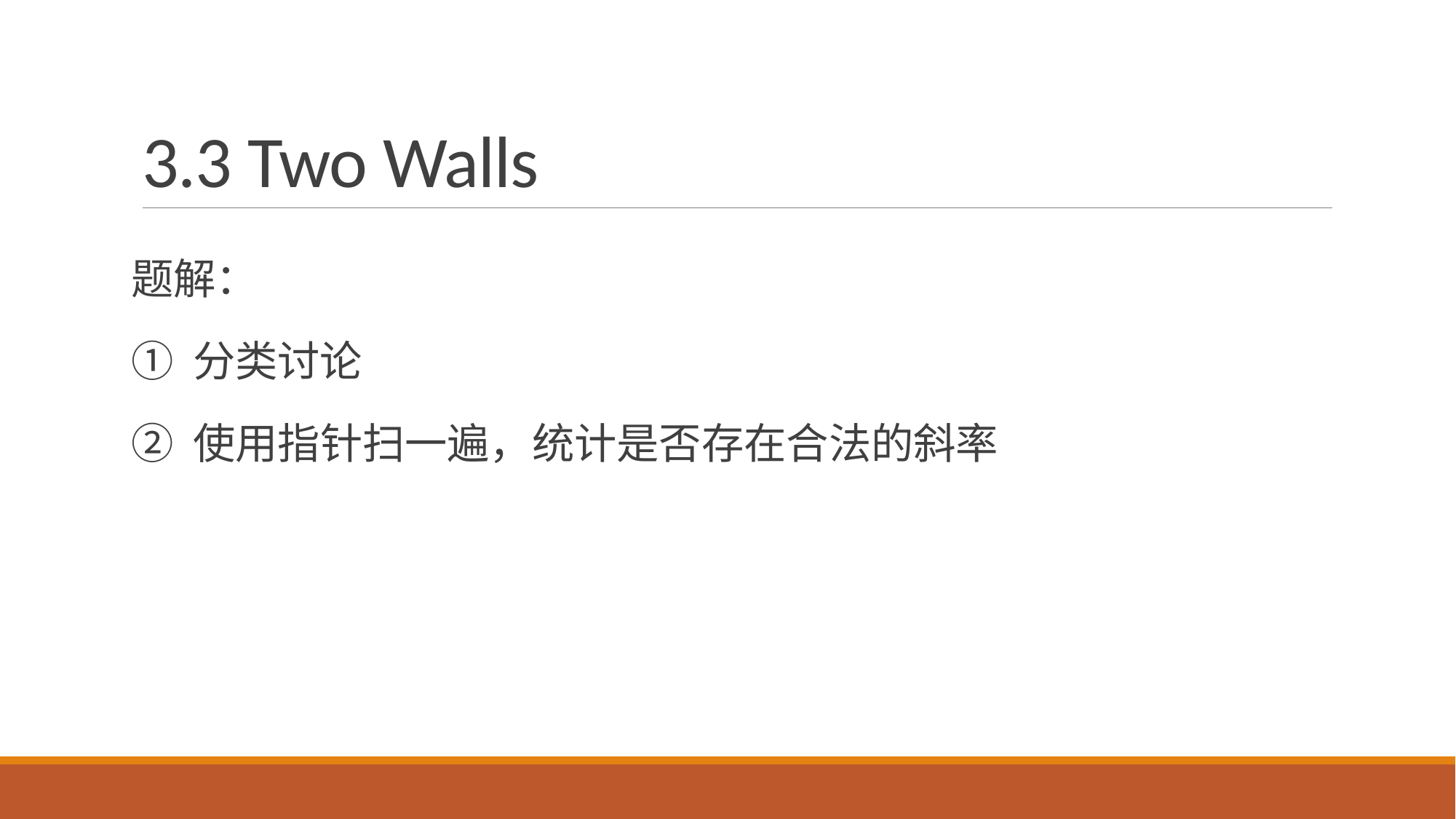

# 3.3 Two Walls
题解：
① 分类讨论
② 使用指针扫一遍，统计是否存在合法的斜率